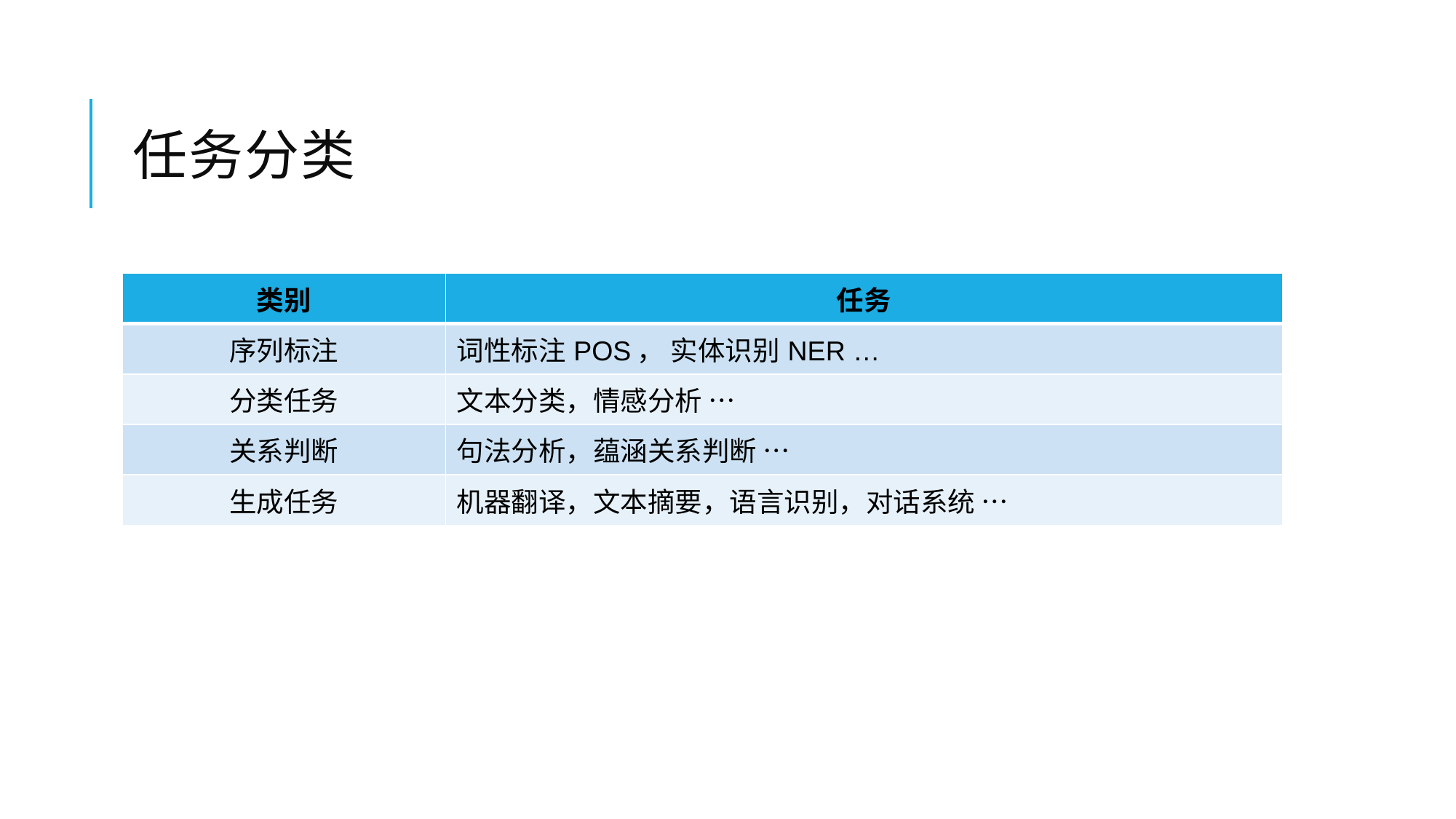

# 任务分类
| 类别 | 任务 |
| --- | --- |
| 序列标注 | 词性标注POS， 实体识别NER … |
| 分类任务 | 文本分类，情感分析 … |
| 关系判断 | 句法分析，蕴涵关系判断 … |
| 生成任务 | 机器翻译，文本摘要，语言识别，对话系统 … |